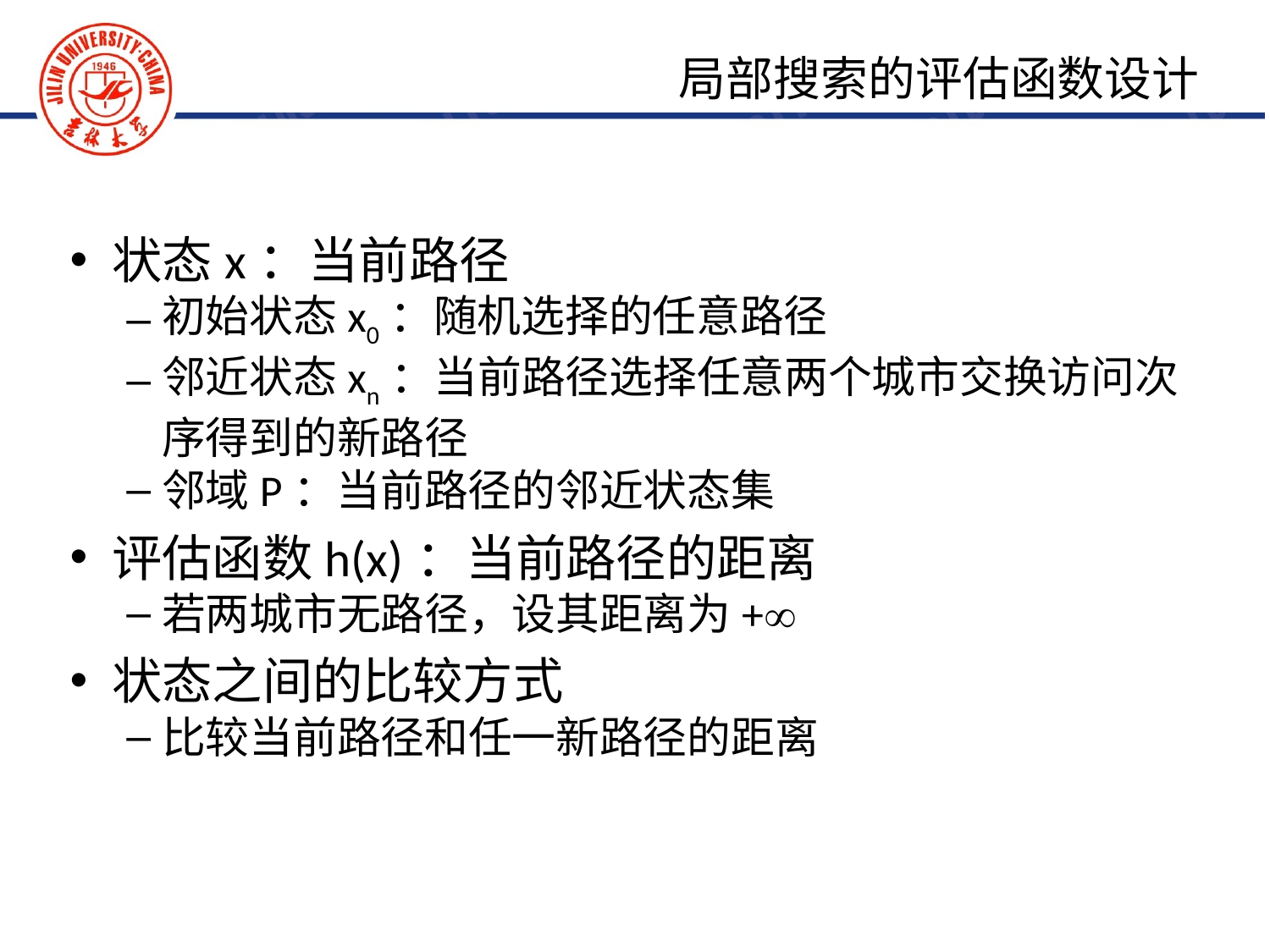

状态x：当前路径
初始状态x0：随机选择的任意路径
邻近状态xn：当前路径选择任意两个城市交换访问次序得到的新路径
邻域P：当前路径的邻近状态集
评估函数h(x)：当前路径的距离
若两城市无路径，设其距离为+∞
状态之间的比较方式
比较当前路径和任一新路径的距离
局部搜索的评估函数设计
6